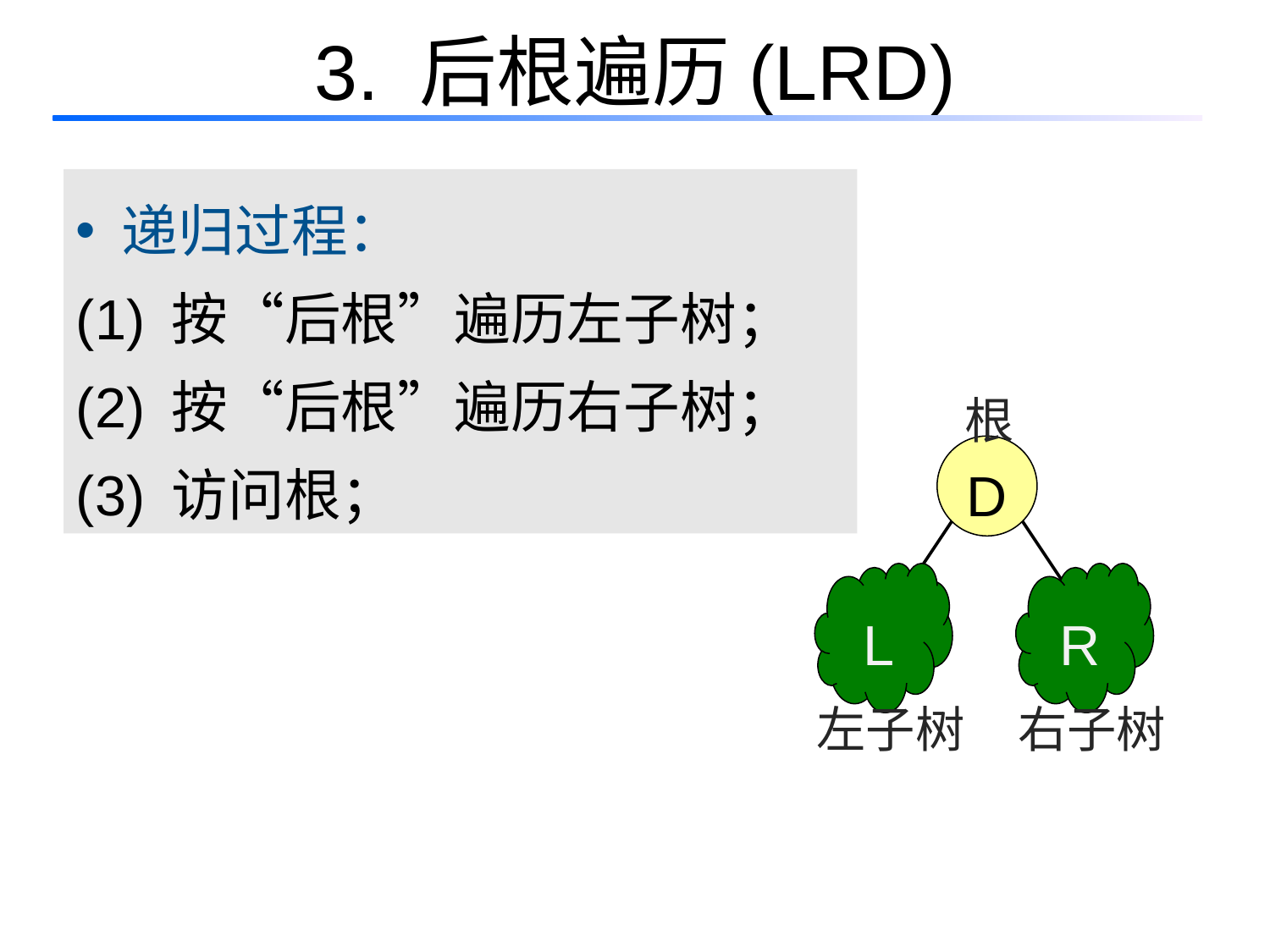

3. 后根遍历(LRD)

 递归过程：
 按“后根”遍历左子树；
 按“后根”遍历右子树；
 访问根；
根
D
L
R
左子树
右子树